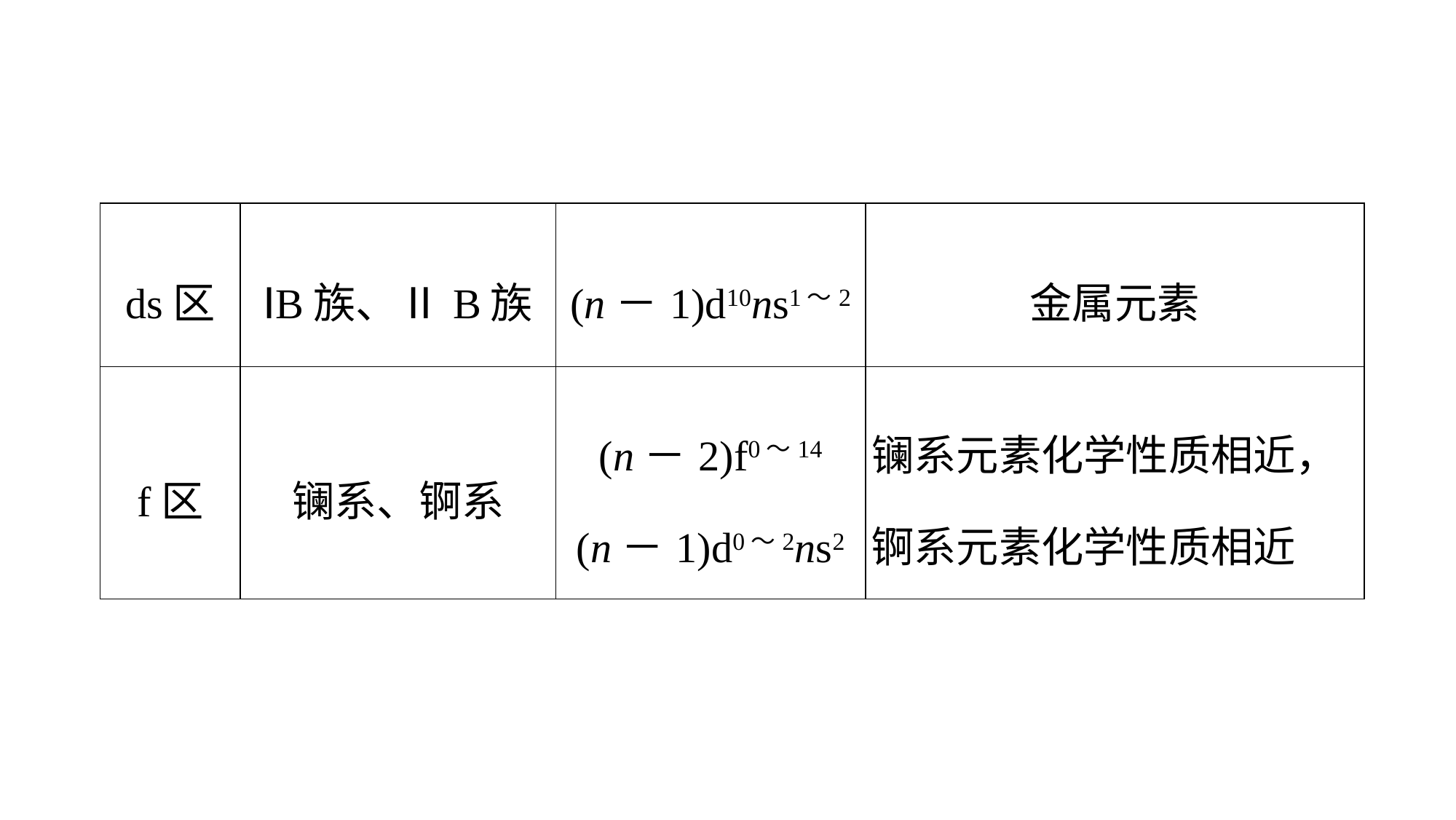

| ds区 | ⅠB族、ⅡB族 | (n－1)d10ns1～2 | 金属元素 |
| --- | --- | --- | --- |
| f区 | 镧系、锕系 | (n－2)f0～14 (n－1)d0～2ns2 | 镧系元素化学性质相近，锕系元素化学性质相近 |